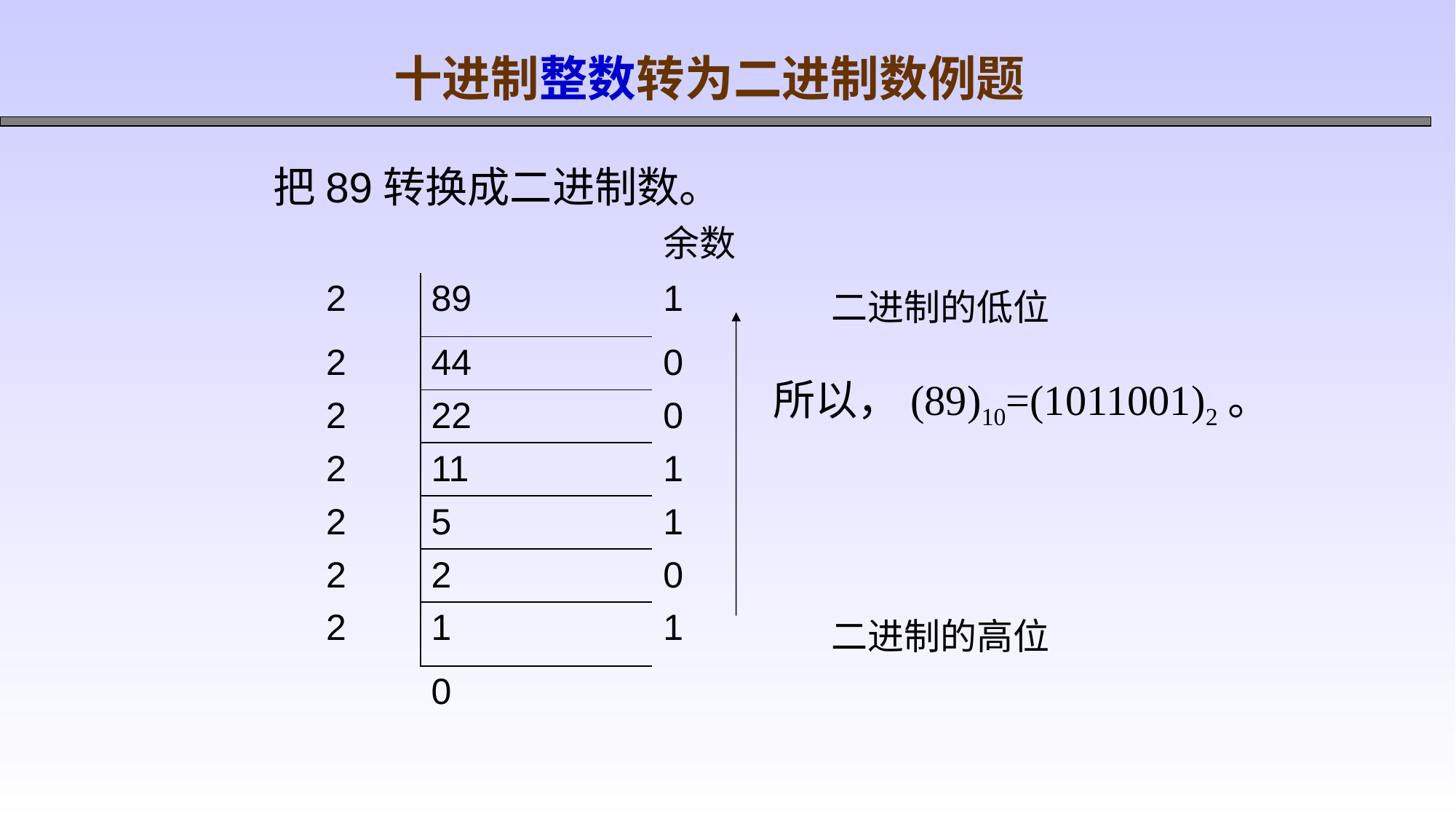

十进制整数转为二进制数例题
把89转换成二进制数。
|  |  | 余数 |  |
| --- | --- | --- | --- |
| 2 | 89 | 1 | 二进制的低位 |
| 2 | 44 | 0 |  |
| 2 | 22 | 0 |  |
| 2 | 11 | 1 |  |
| 2 | 5 | 1 |  |
| 2 | 2 | 0 |  |
| 2 | 1 | 1 | 二进制的高位 |
|  | 0 |  |  |

所以，(89)10=(1011001)2。